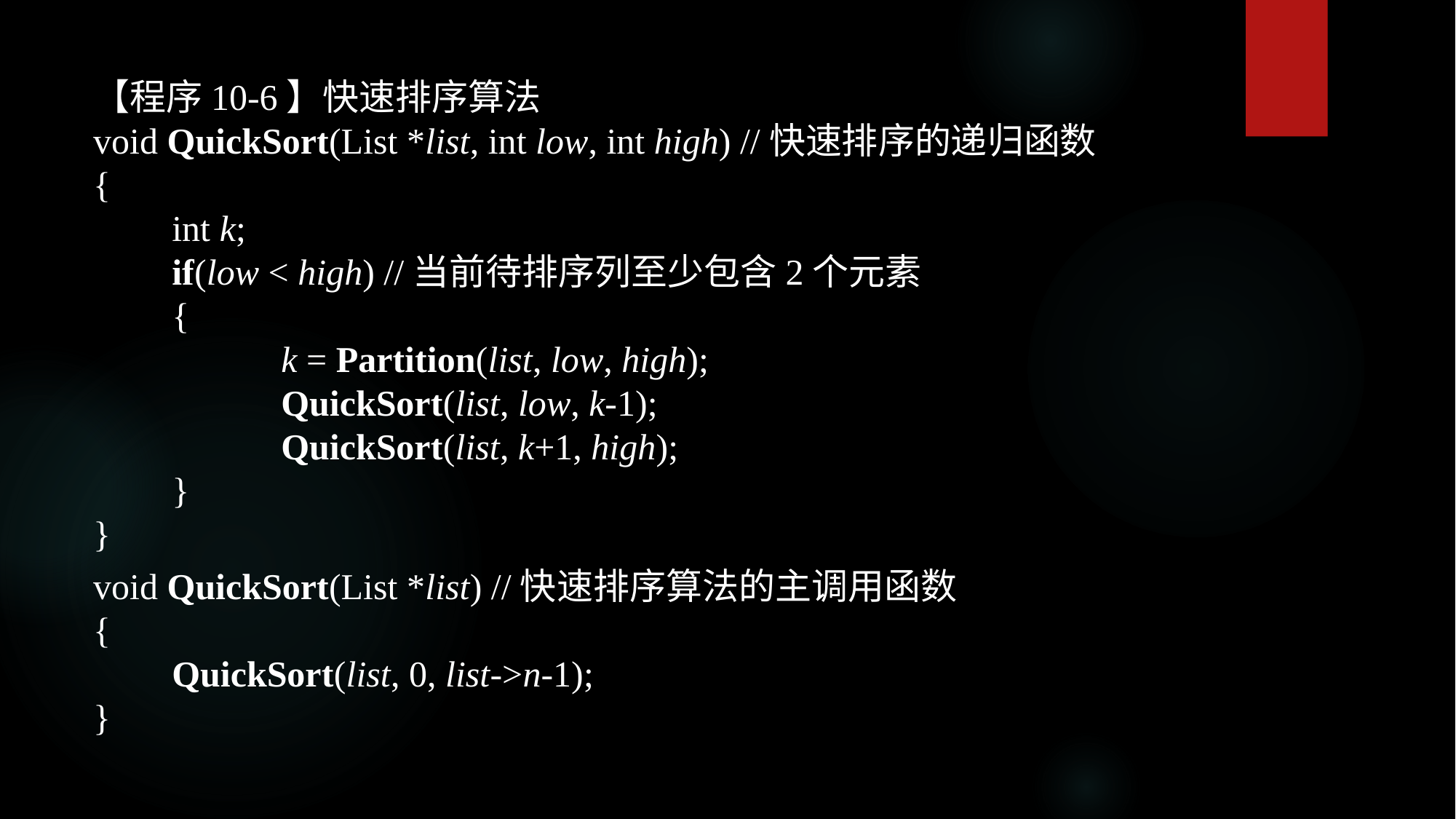

【程序10-6】快速排序算法
void QuickSort(List *list, int low, int high) //快速排序的递归函数
{
	int k;
	if(low < high) //当前待排序列至少包含2个元素
	{
		k = Partition(list, low, high);
		QuickSort(list, low, k-1);
		QuickSort(list, k+1, high);
     }
}
void QuickSort(List *list) //快速排序算法的主调用函数
{
	QuickSort(list, 0, list->n-1);
}